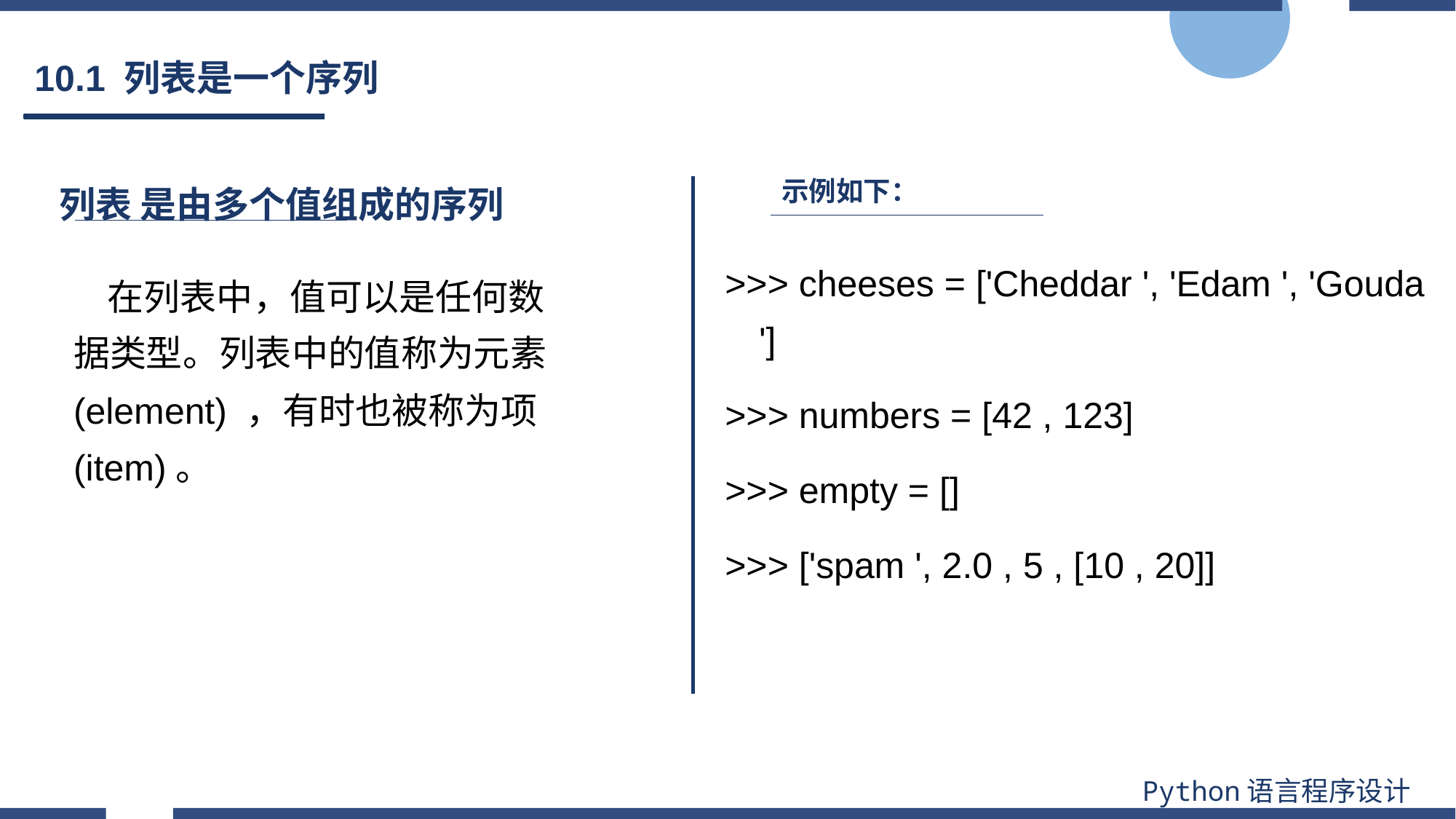

# 10.1 列表是一个序列
示例如下：
列表 是由多个值组成的序列
>>> cheeses = ['Cheddar ', 'Edam ', 'Gouda ']
>>> numbers = [42 , 123]
>>> empty = []
>>> ['spam ', 2.0 , 5 , [10 , 20]]

在列表中，值可以是任何数据类型。列表中的值称为元素 (element) ，有时也被称为项 (item)。